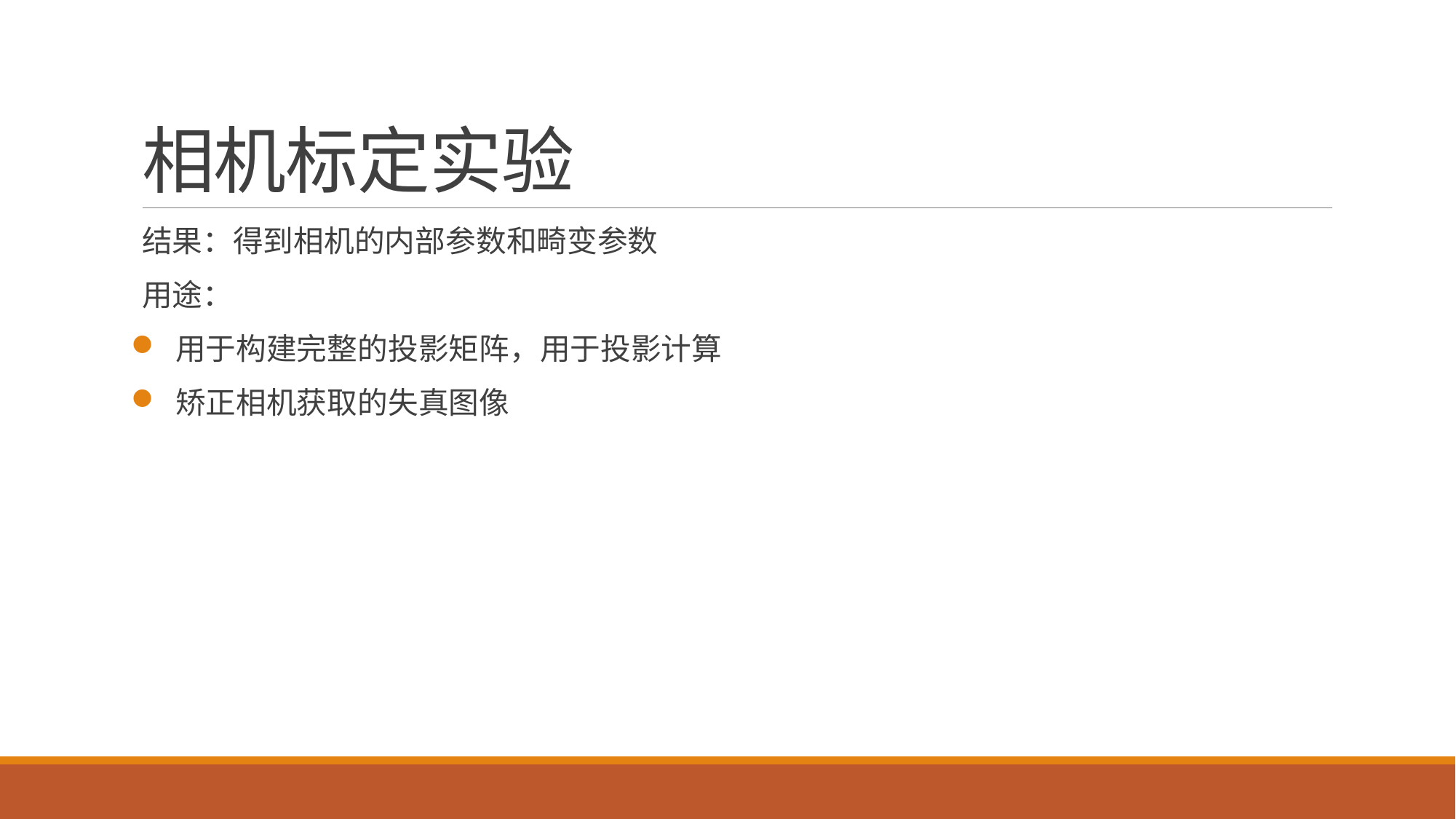

# 相机标定实验
结果：得到相机的内部参数和畸变参数
用途：
 用于构建完整的投影矩阵，用于投影计算
 矫正相机获取的失真图像